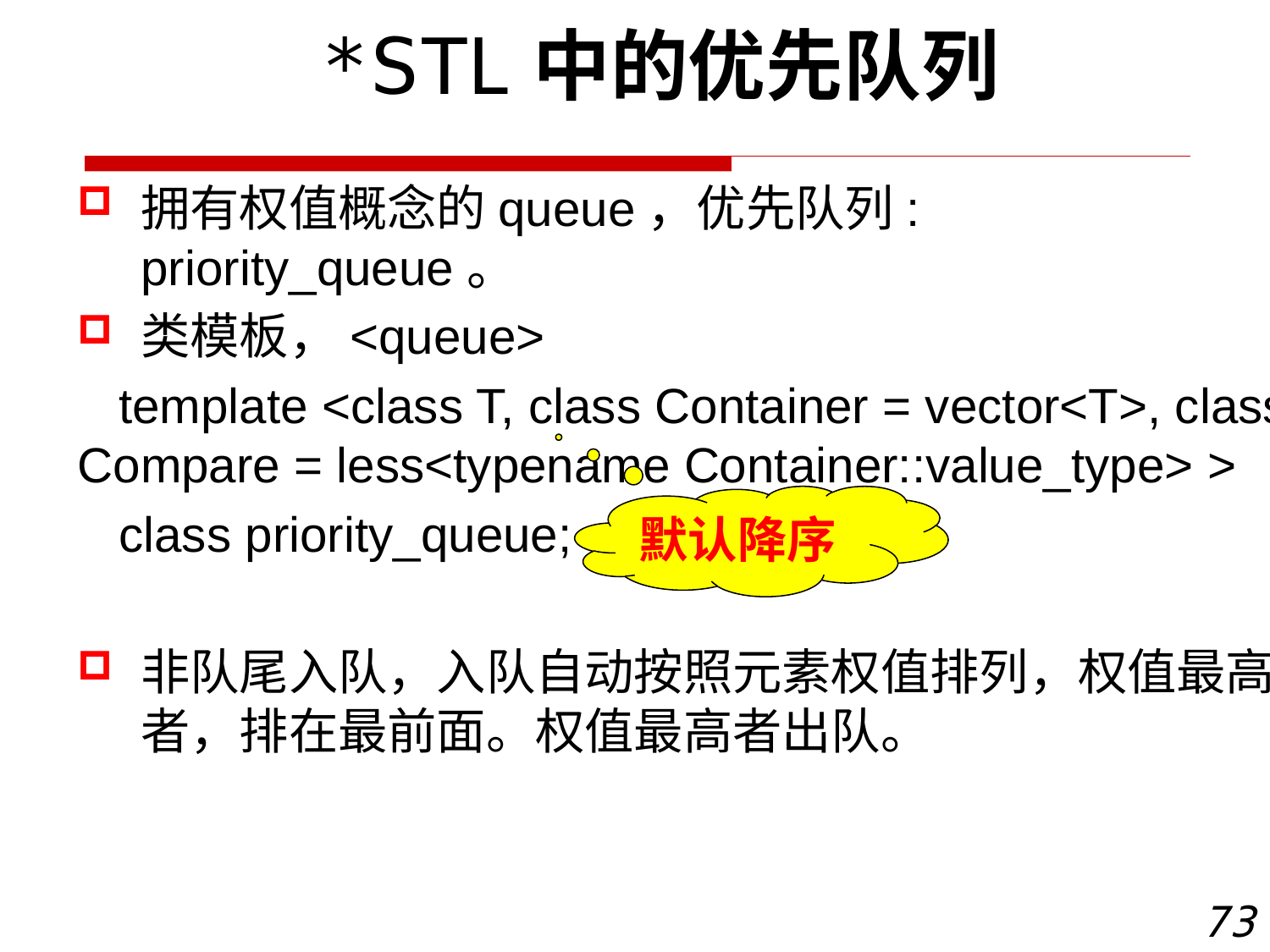

*STL中的优先队列
拥有权值概念的queue，优先队列: priority_queue。
类模板，<queue>
   template <class T, class Container = vector<T>, class Compare = less<typename Container::value_type> >
   class priority_queue;

非队尾入队，入队自动按照元素权值排列，权值最高者，排在最前面。权值最高者出队。
默认降序
73